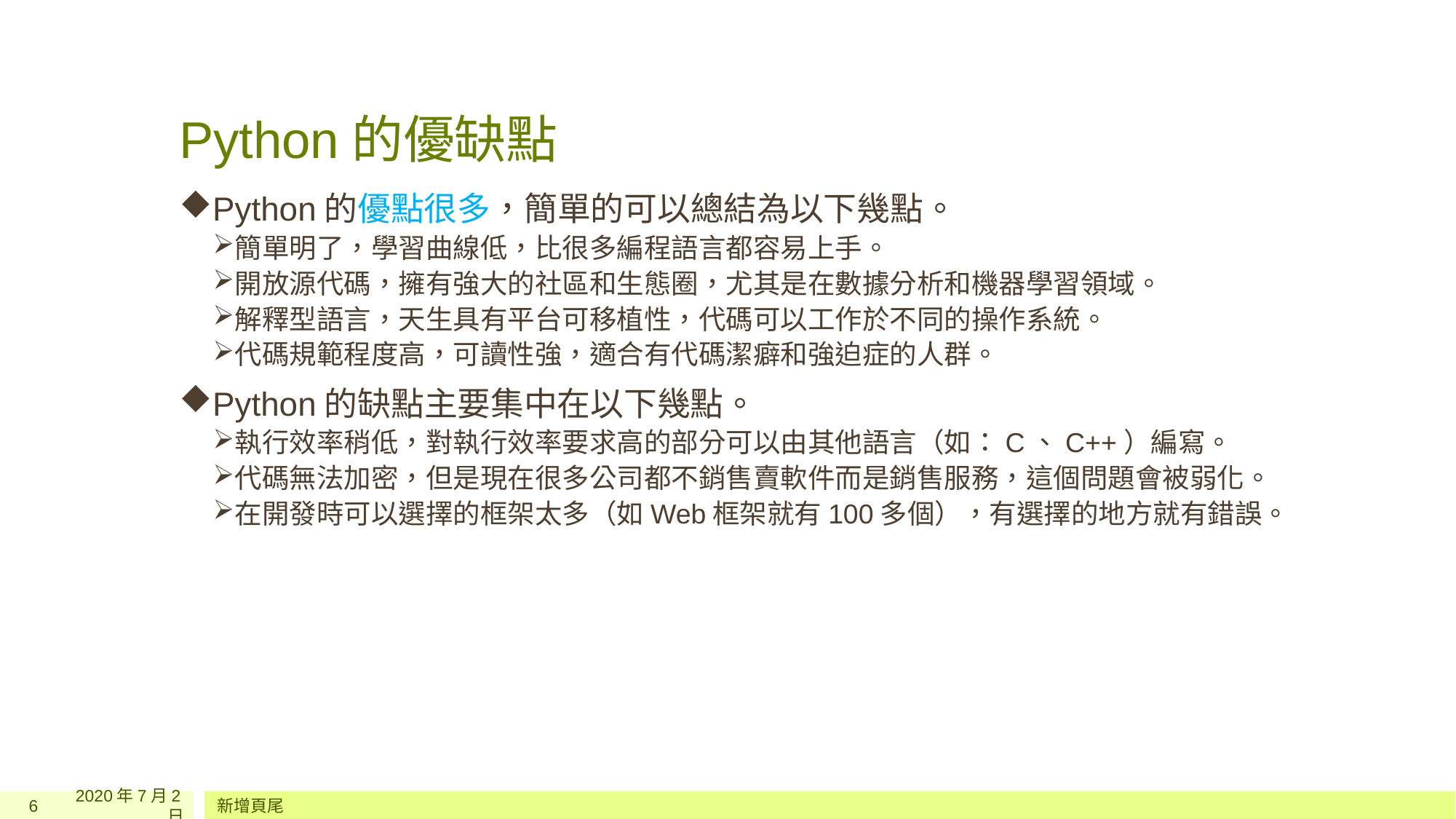

# Python的優缺點
Python的優點很多，簡單的可以總結為以下幾點。
簡單明了，學習曲線低，比很多編程語言都容易上手。
開放源代碼，擁有強大的社區和生態圈，尤其是在數據分析和機器學習領域。
解釋型語言，天生具有平台可移植性，代碼可以工作於不同的操作系統。
代碼規範程度高，可讀性強，適合有代碼潔癖和強迫症的人群。
Python的缺點主要集中在以下幾點。
執行效率稍低，對執行效率要求高的部分可以由其他語言（如：C、C++）編寫。
代碼無法加密，但是現在很多公司都不銷售賣軟件而是銷售服務，這個問題會被弱化。
在開發時可以選擇的框架太多（如Web框架就有100多個），有選擇的地方就有錯誤。

6
2020年7月2日
新增頁尾